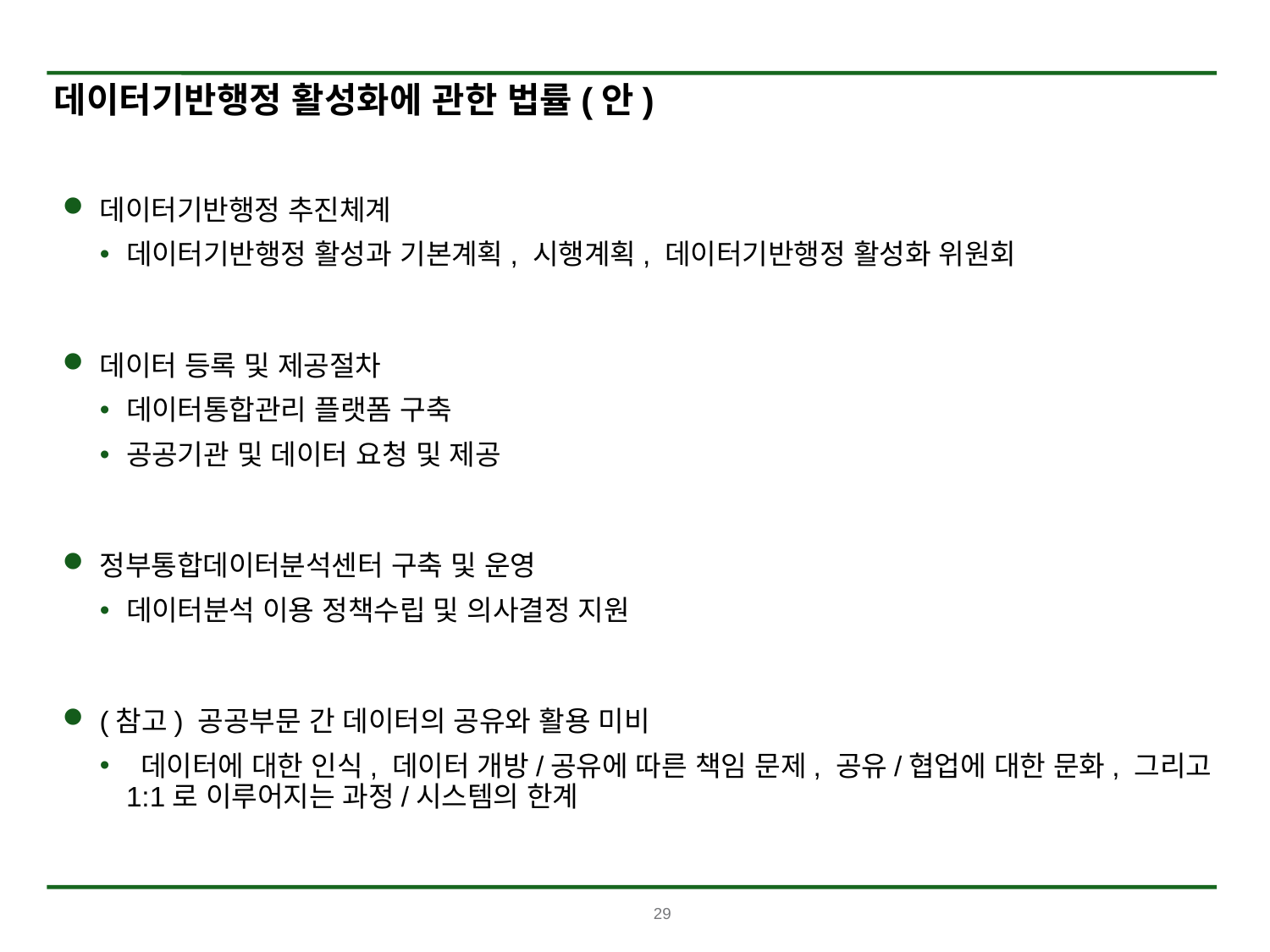

# 데이터기반행정 활성화에 관한 법률(안)
데이터기반행정 추진체계
데이터기반행정 활성과 기본계획, 시행계획, 데이터기반행정 활성화 위원회

데이터 등록 및 제공절차
데이터통합관리 플랫폼 구축
공공기관 및 데이터 요청 및 제공

정부통합데이터분석센터 구축 및 운영
데이터분석 이용 정책수립 및 의사결정 지원

(참고) 공공부문 간 데이터의 공유와 활용 미비
 데이터에 대한 인식, 데이터 개방/공유에 따른 책임 문제, 공유/협업에 대한 문화, 그리고 1:1로 이루어지는 과정/시스템의 한계